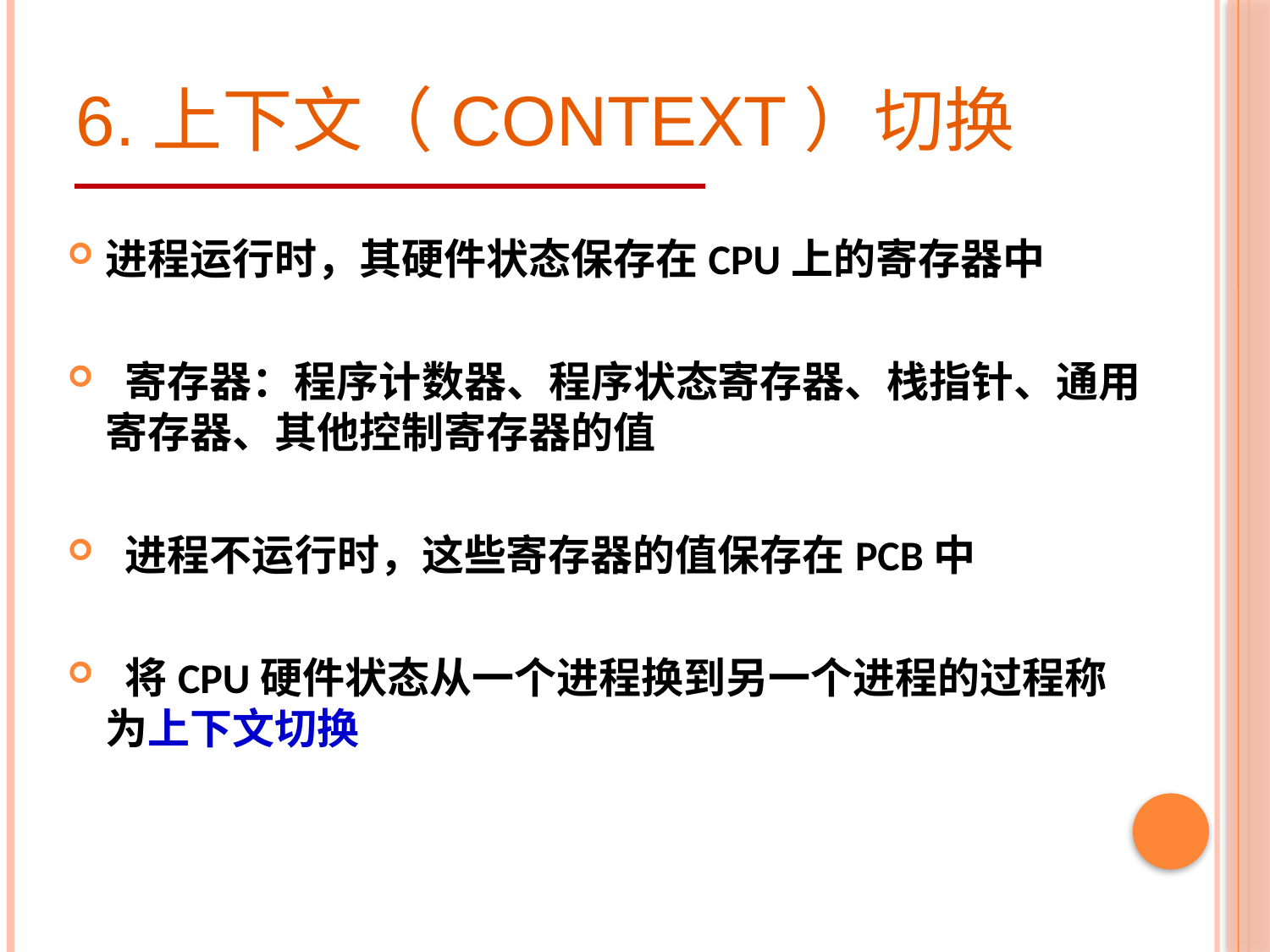

# 6.上下文（context）切换
进程运行时，其硬件状态保存在CPU上的寄存器中

 寄存器：程序计数器、程序状态寄存器、栈指针、通用寄存器、其他控制寄存器的值

 进程不运行时，这些寄存器的值保存在PCB中

 将CPU硬件状态从一个进程换到另一个进程的过程称为上下文切换